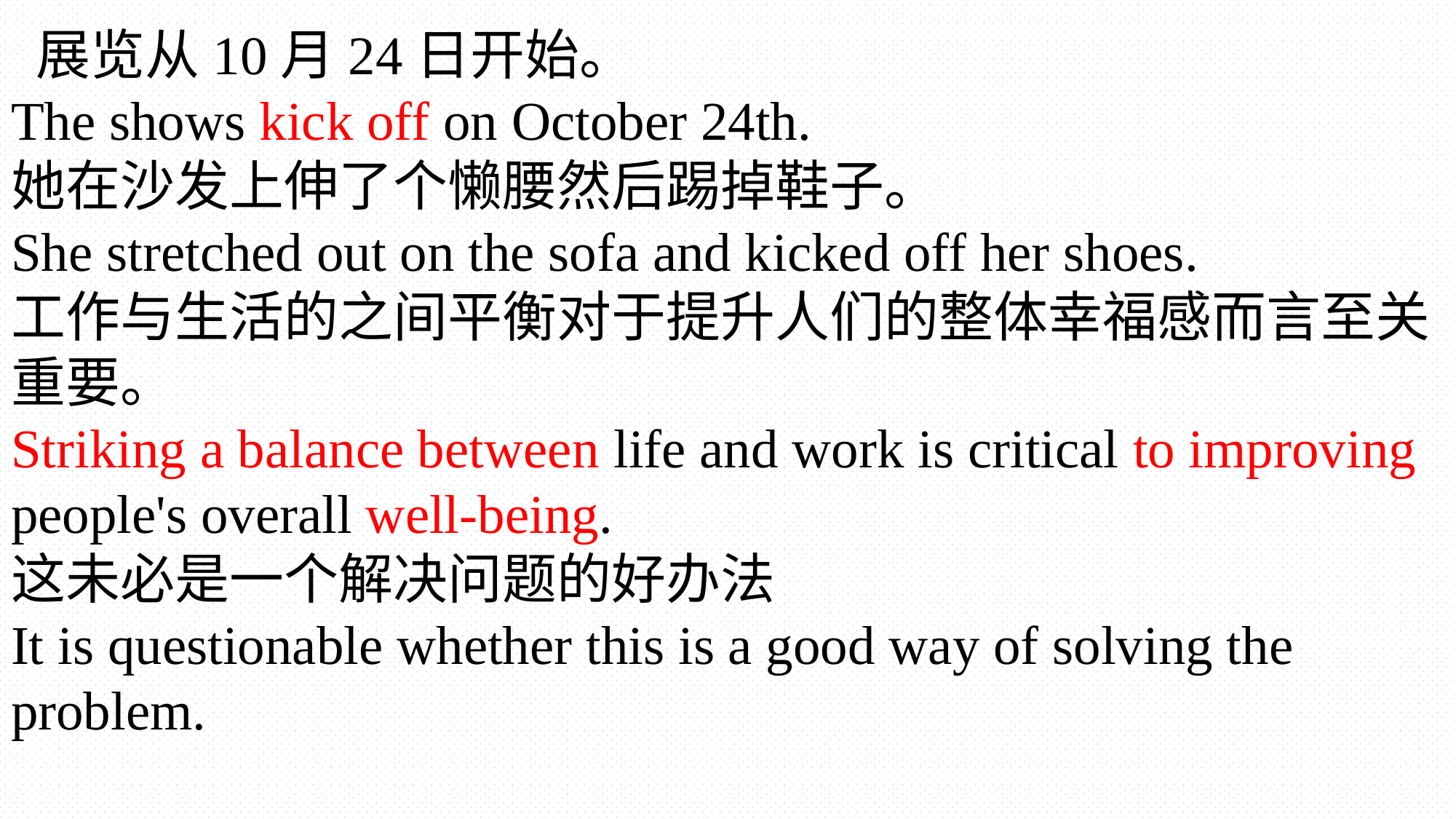

展览从10月24日开始。
The shows kick off on October 24th. 
她在沙发上伸了个懒腰然后踢掉鞋子。
She stretched out on the sofa and kicked off her shoes.
工作与生活的之间平衡对于提升人们的整体幸福感而言至关重要。
Striking a balance between life and work is critical to improving
people's overall well-being.
这未必是一个解决问题的好办法
It is questionable whether this is a good way of solving the
problem.